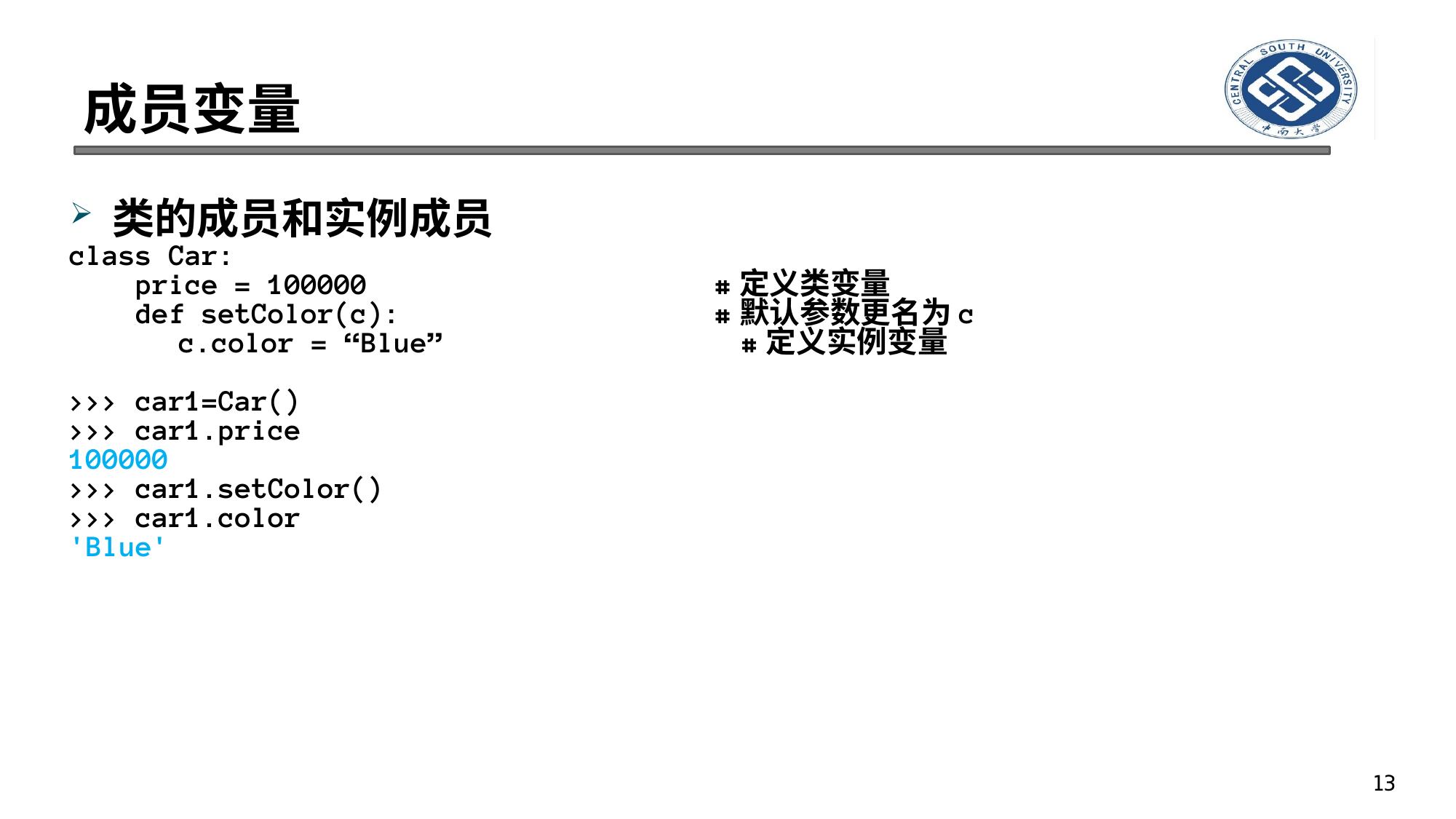

# 成员变量
类的成员和实例成员
class Car:
    price = 100000                     #定义类变量
    def setColor(c):                   #默认参数更名为c
 	c.color = “Blue”                  #定义实例变量

>>> car1=Car()
>>> car1.price
100000
>>> car1.setColor()
>>> car1.color
'Blue'
13